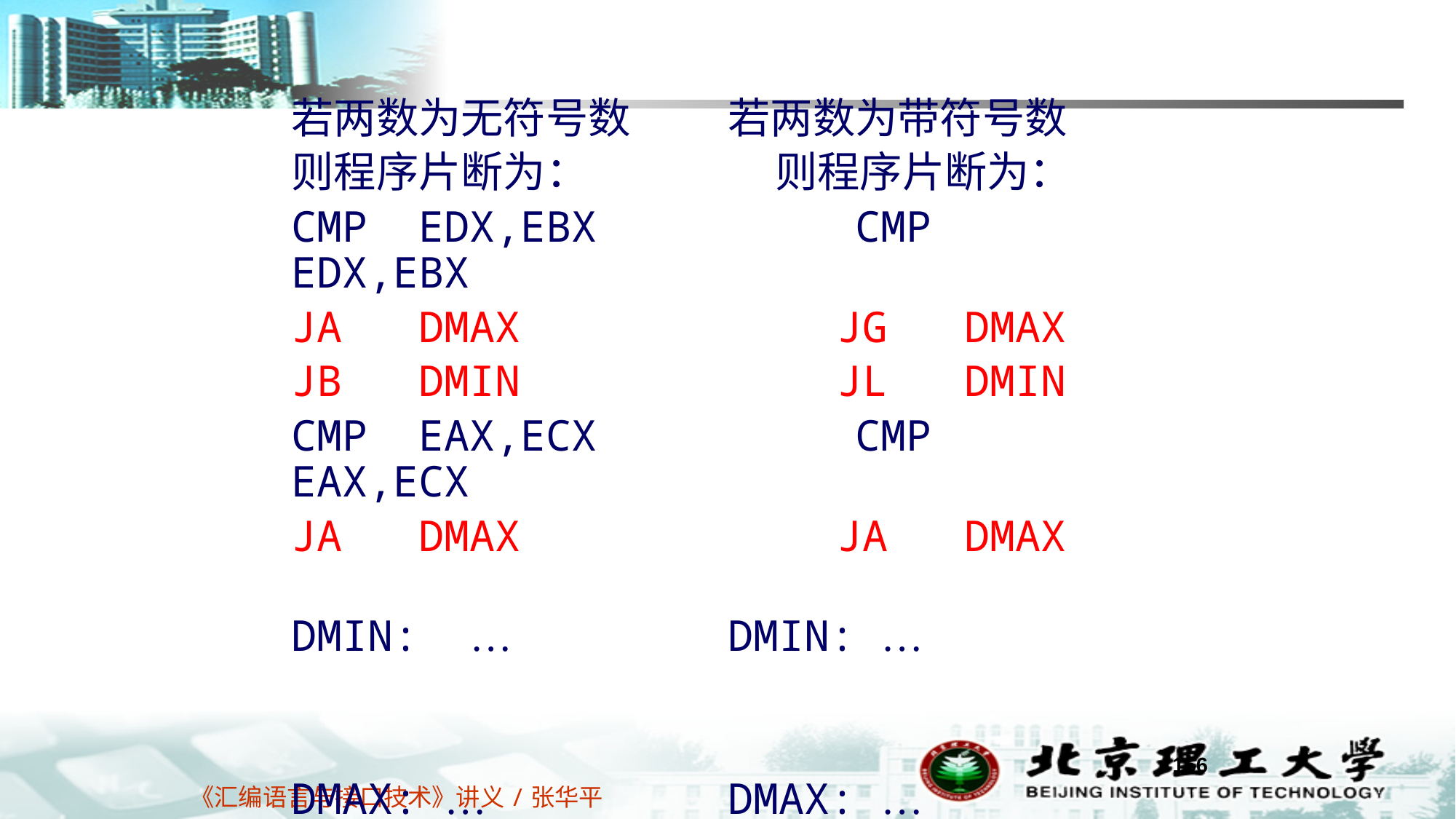

若两数为无符号数	若两数为带符号数
则程序片断为：		     则程序片断为：
CMP  EDX,EBX		     CMP  EDX,EBX
JA   DMAX			JG   DMAX
JB   DMIN			JL   DMIN
CMP  EAX,ECX		     CMP  EAX,ECX
JA   DMAX			JA   DMAX
DMIN:  …        	DMIN: …

DMAX: …			DMAX: …
156